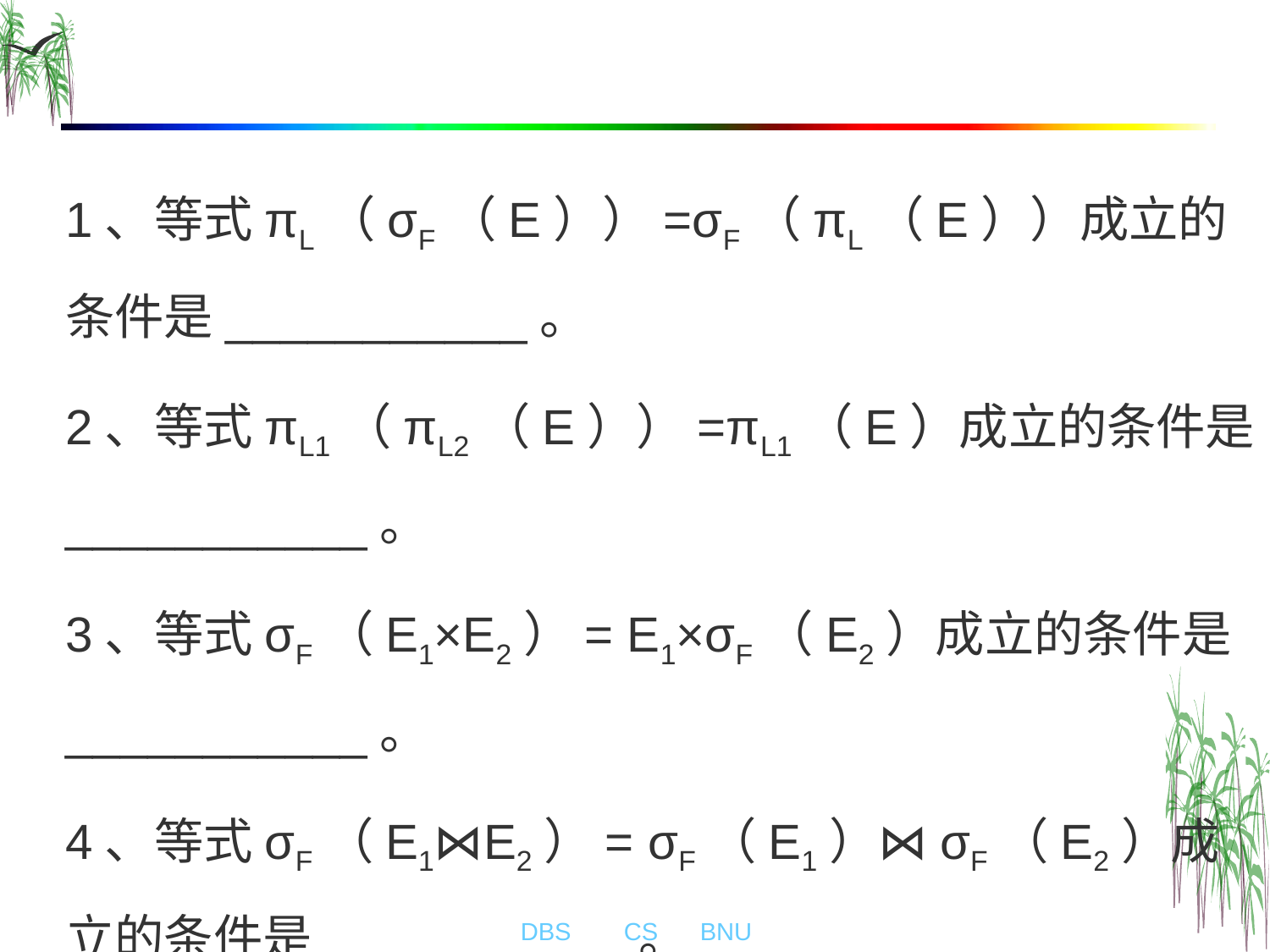

#
1、等式πL（σF（E））=σF（πL（E））成立的条件是___________。
2、等式πL1（πL2（E））=πL1（E）成立的条件是___________。
3、等式σF（E1×E2）= E1×σF（E2）成立的条件是___________。
4、等式σF（E1⋈E2）= σF（E1）⋈σF（E2）成立的条件是___________。